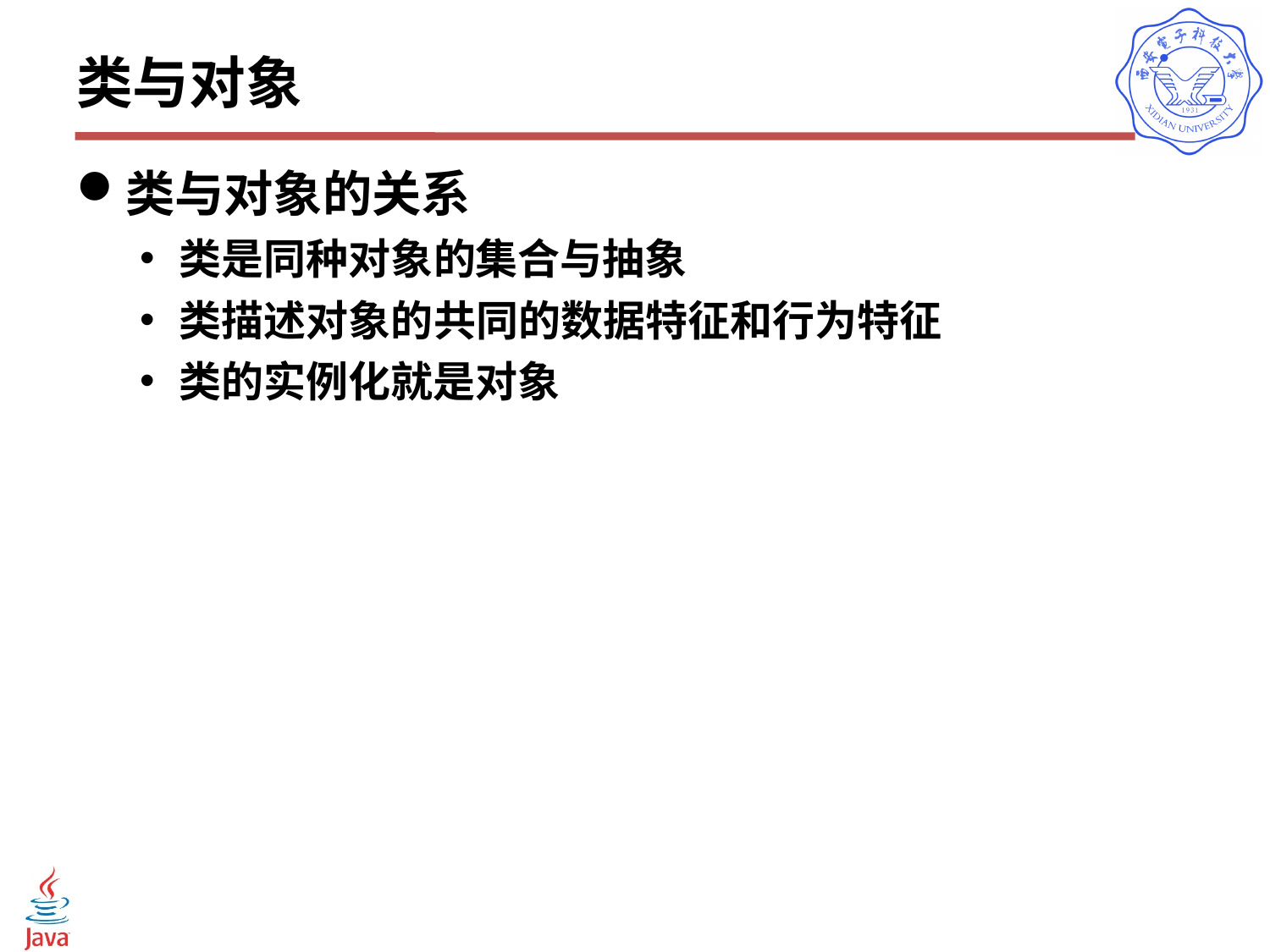

# 类与对象
类与对象的关系
类是同种对象的集合与抽象
类描述对象的共同的数据特征和行为特征
类的实例化就是对象